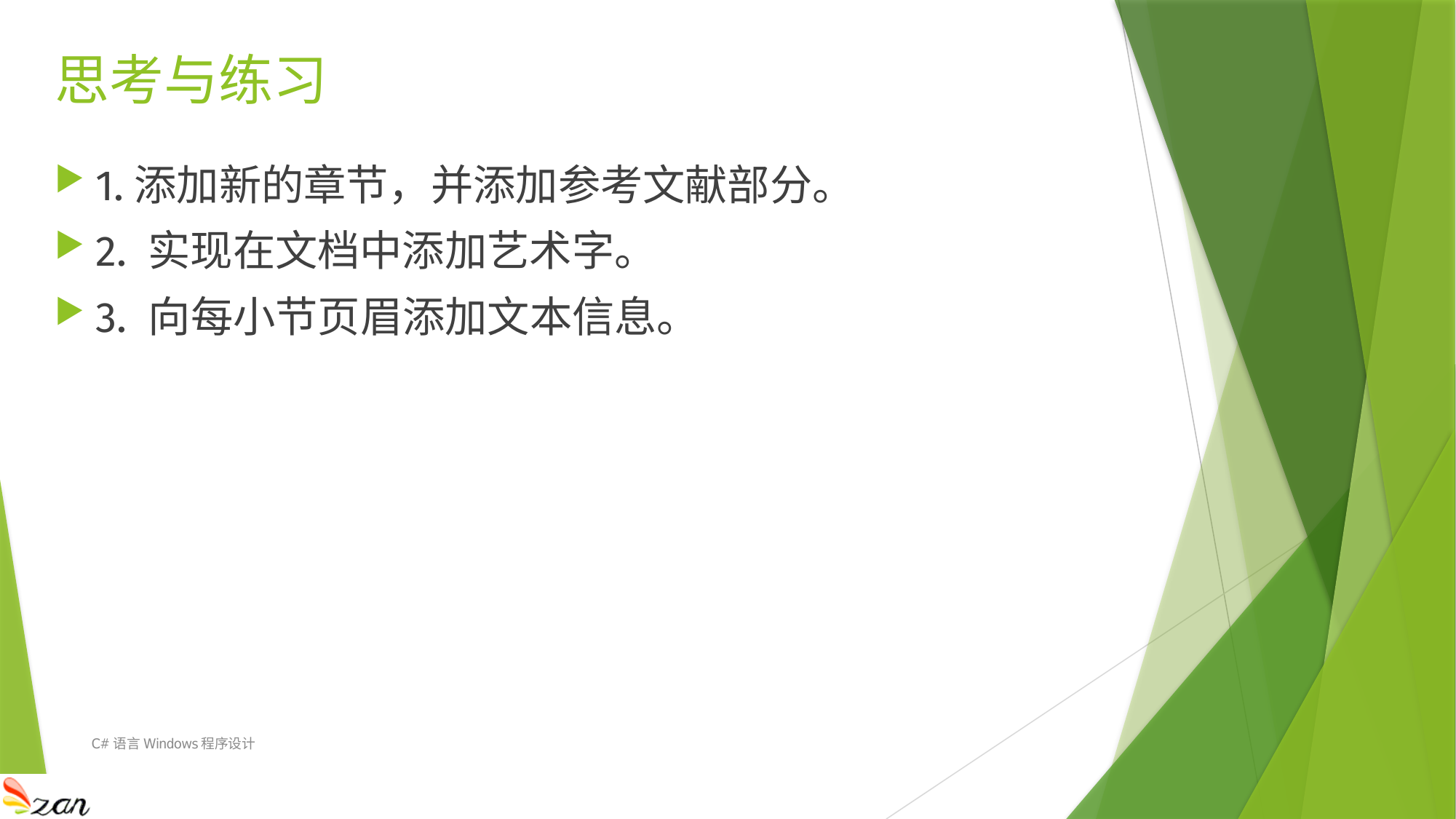

# 思考与练习
1.添加新的章节，并添加参考文献部分。
2. 实现在文档中添加艺术字。
3. 向每小节页眉添加文本信息。
C#语言Windows程序设计